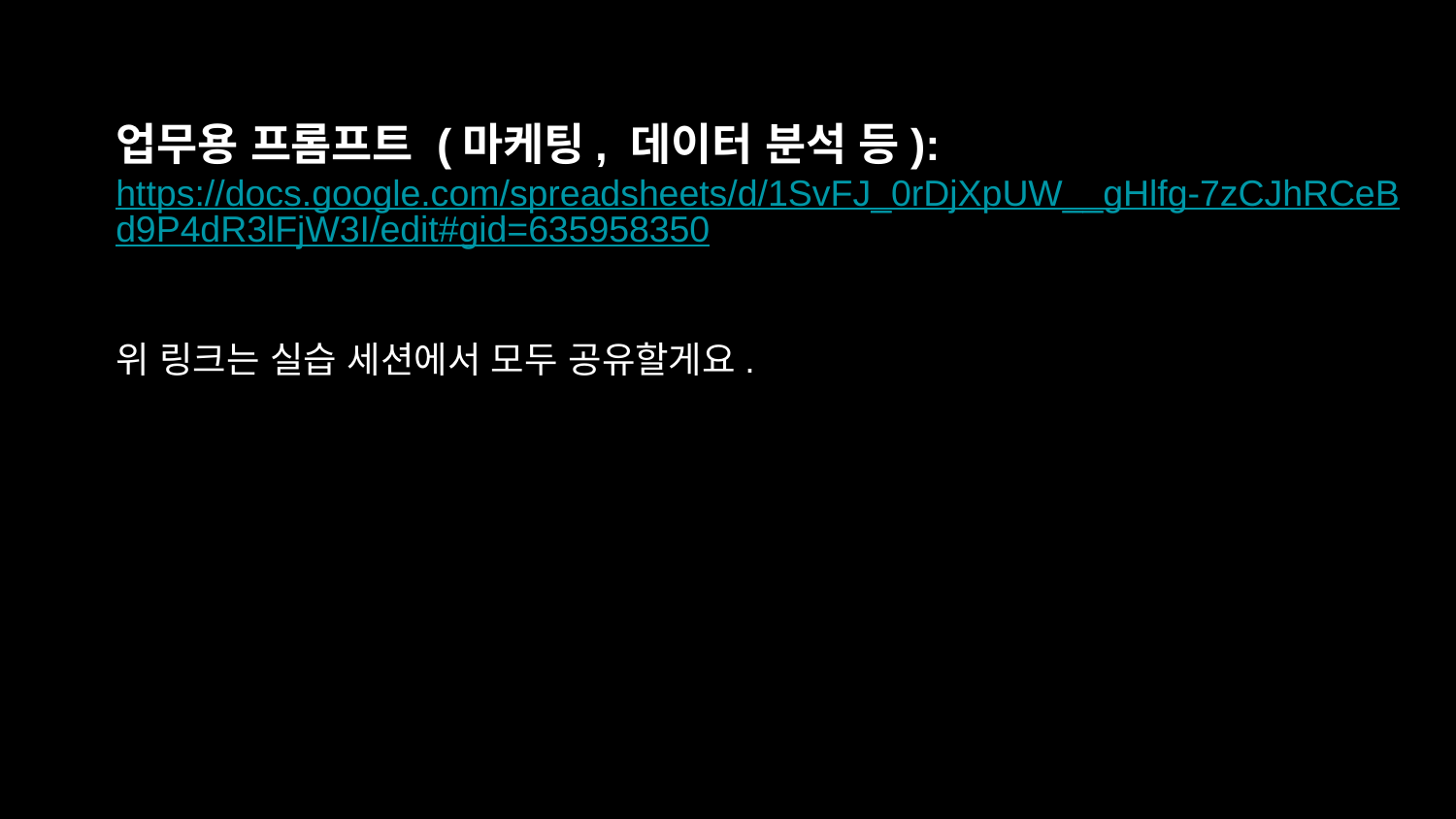

업무용 프롬프트 (마케팅, 데이터 분석 등):
https://docs.google.com/spreadsheets/d/1SvFJ_0rDjXpUW__gHlfg-7zCJhRCeBd9P4dR3lFjW3I/edit#gid=635958350

위 링크는 실습 세션에서 모두 공유할게요.